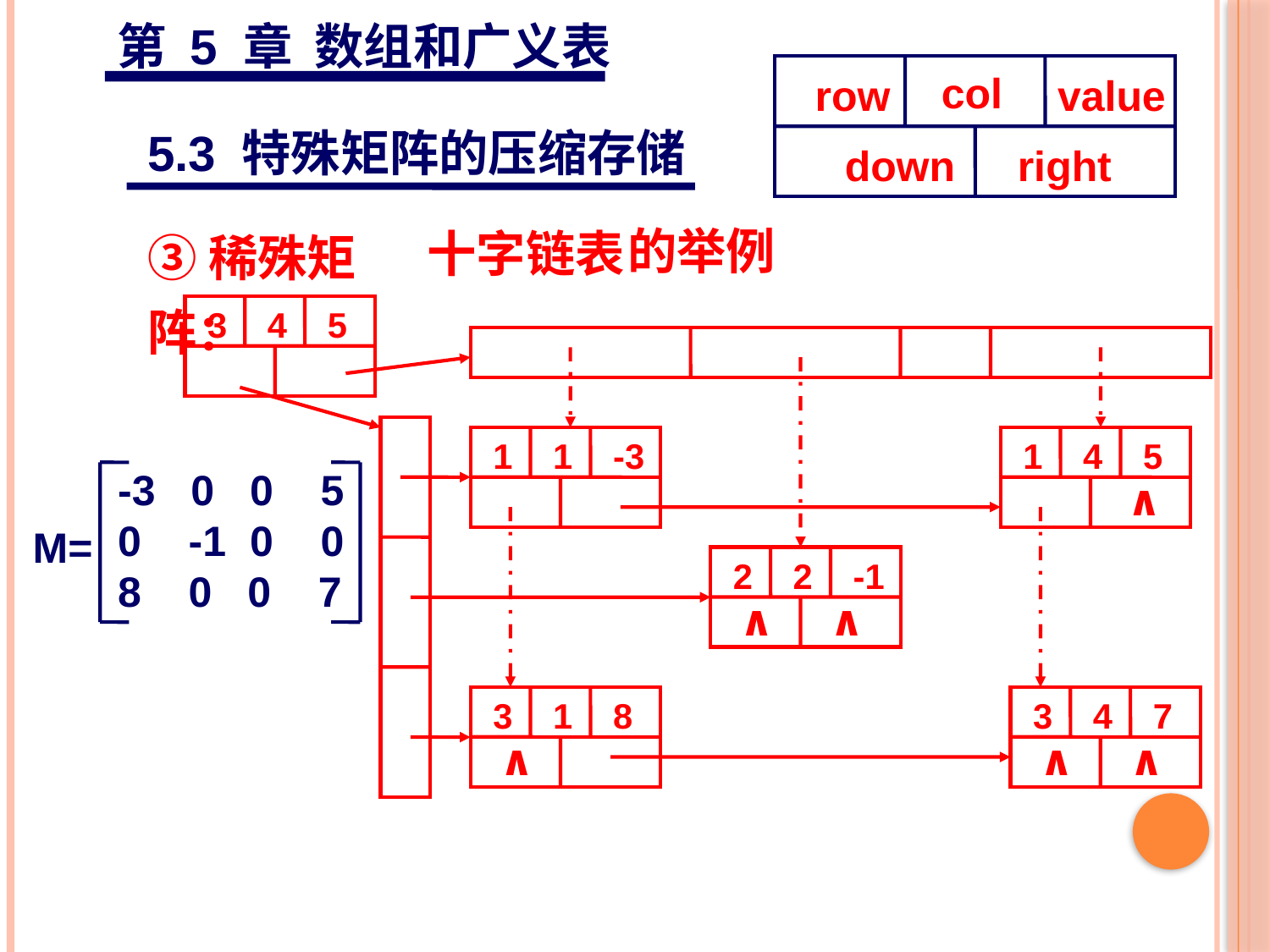

第 5 章  数组和广义表

col
row
value
down
right

5.3 特殊矩阵的压缩存储

③稀殊矩阵：
的举例
十字链表

3

4

5

1

1

-3

1

4

5

∧

2

2

-1

∧
∧

3

1

8

3

4

7

∧
∧
∧

-3   0   0    5
0    -1  0    0
8    0   0    7

M=
20